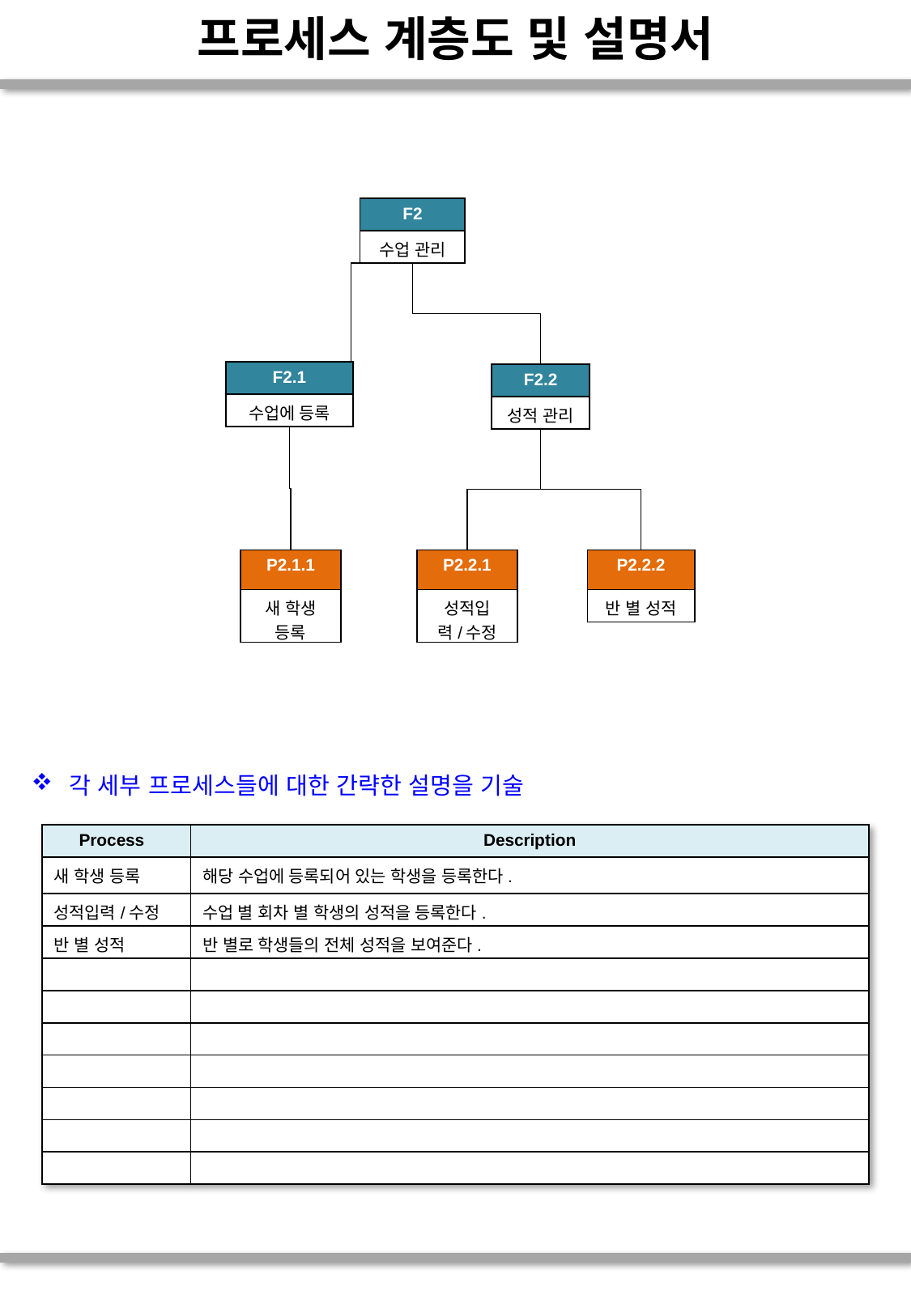

# 프로세스 계층도 및 설명서
| F2 |
| --- |
| 수업 관리 |
| F2.1 |
| --- |
| 수업에 등록 |
| F2.2 |
| --- |
| 성적 관리 |
| P2.1.1 |
| --- |
| 새 학생 등록 |
| P2.2.1 |
| --- |
| 성적입력/수정 |
| P2.2.2 |
| --- |
| 반 별 성적 |
각 세부 프로세스들에 대한 간략한 설명을 기술
| Process | Description |
| --- | --- |
| 새 학생 등록 | 해당 수업에 등록되어 있는 학생을 등록한다. |
| 성적입력/수정 | 수업 별 회차 별 학생의 성적을 등록한다. |
| 반 별 성적 | 반 별로 학생들의 전체 성적을 보여준다. |
|  |  |
|  |  |
|  |  |
|  |  |
|  |  |
|  |  |
|  |  |